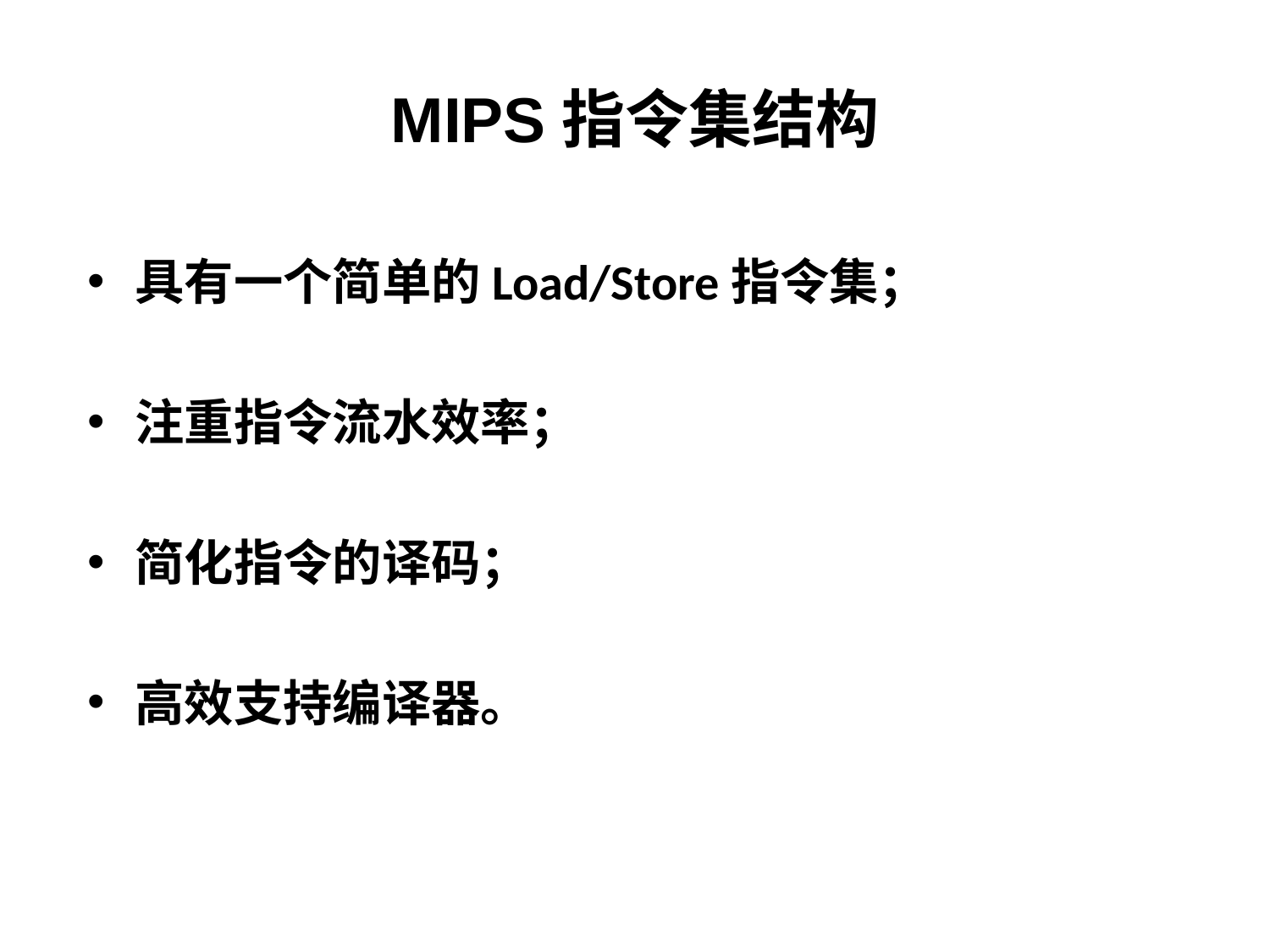

# MIPS指令集结构
具有一个简单的Load/Store指令集；
注重指令流水效率；
简化指令的译码；
高效支持编译器。